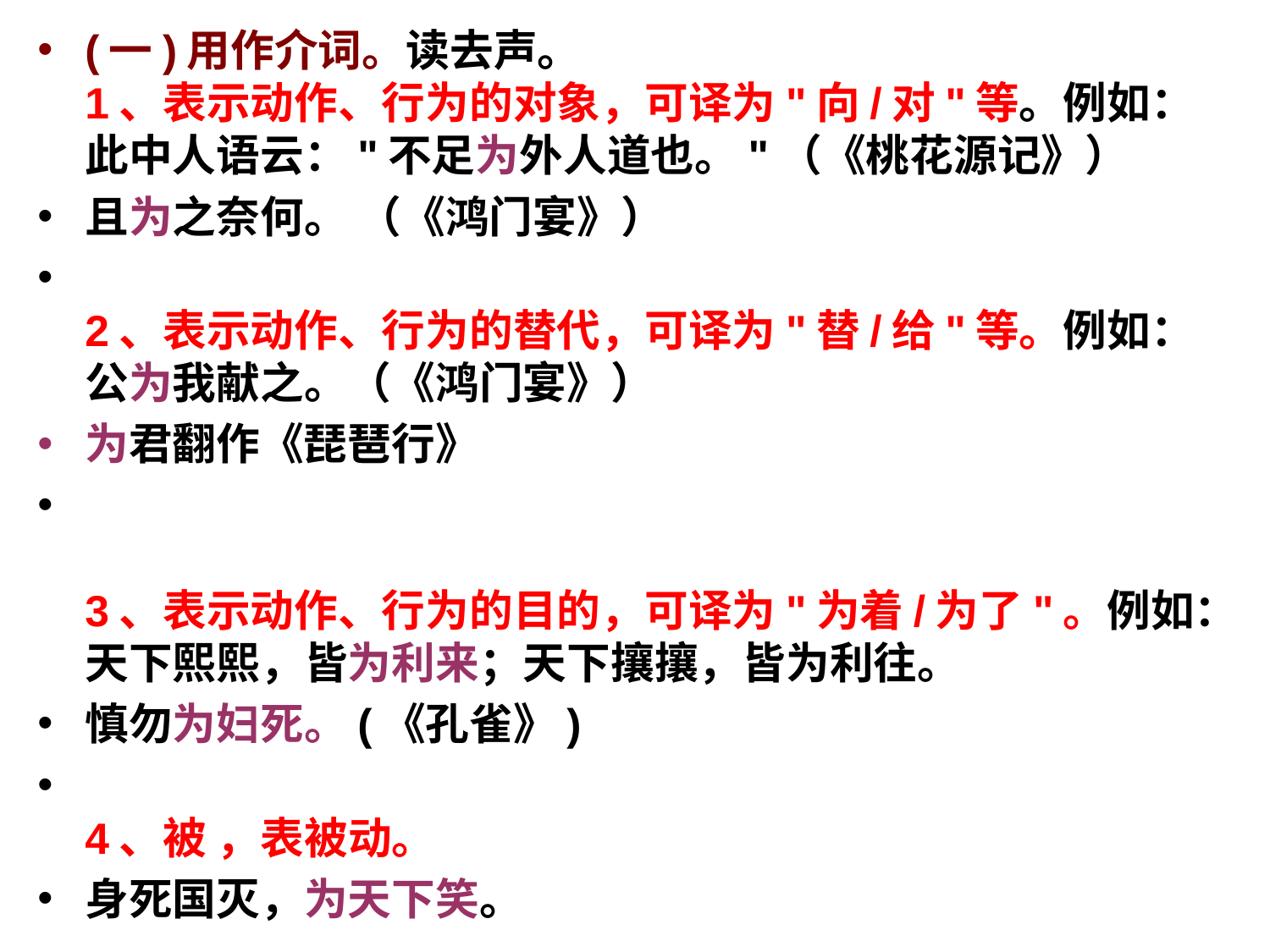

(一)用作介词。读去声。
1、表示动作、行为的对象，可译为"向/对"等。例如：
此中人语云："不足为外人道也。"（《桃花源记》）
且为之奈何。 （《鸿门宴》）
2、表示动作、行为的替代，可译为"替/给"等。例如：
公为我献之。（《鸿门宴》）
为君翻作《琵琶行》
3、表示动作、行为的目的，可译为"为着/为了"。例如：
天下熙熙，皆为利来；天下攘攘，皆为利往。
慎勿为妇死。(《孔雀》)
4、被 ，表被动。
身死国灭，为天下笑。